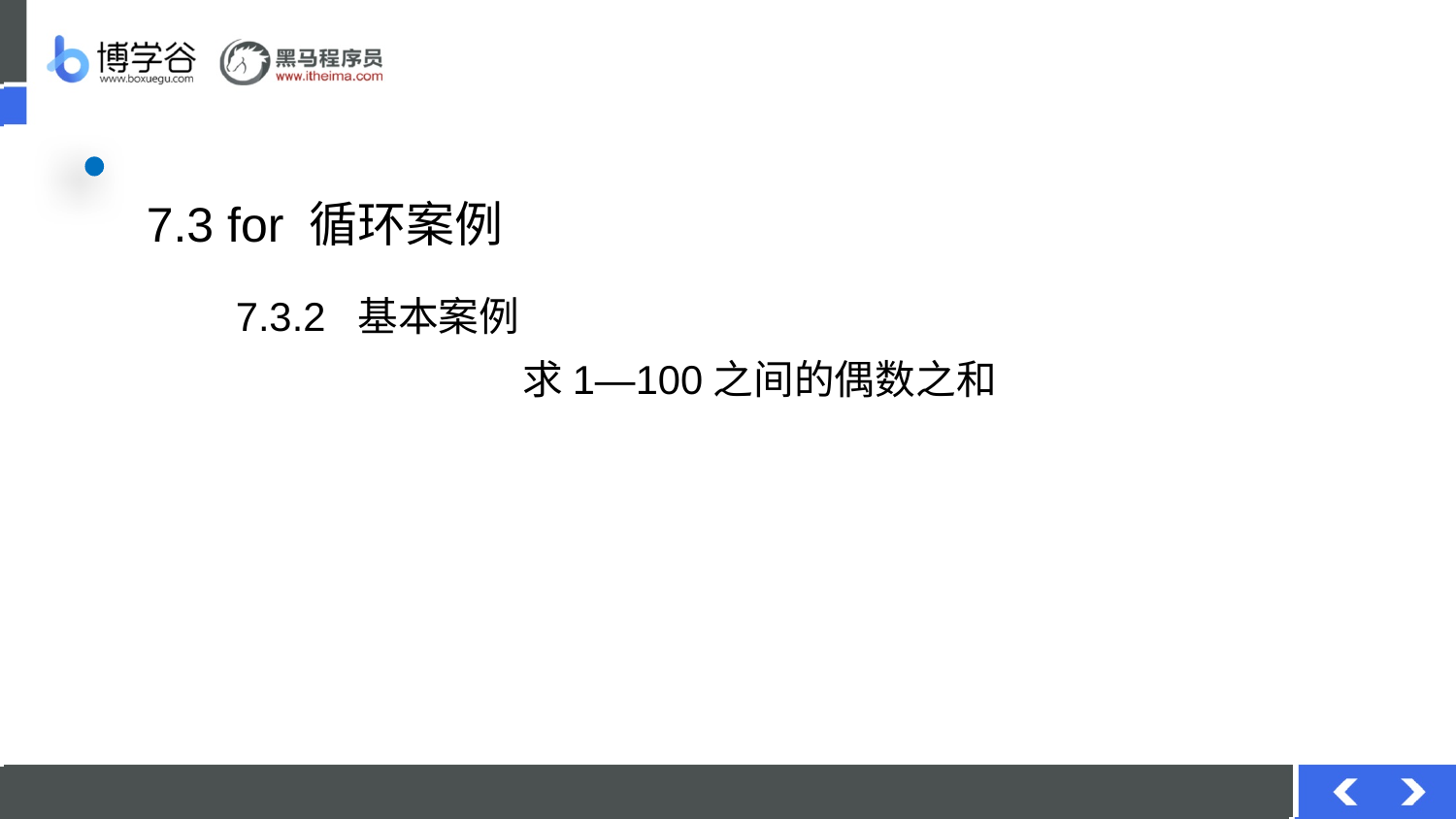

# 7.3 for 循环案例
7.3.2  基本案例
求1—100之间的偶数之和